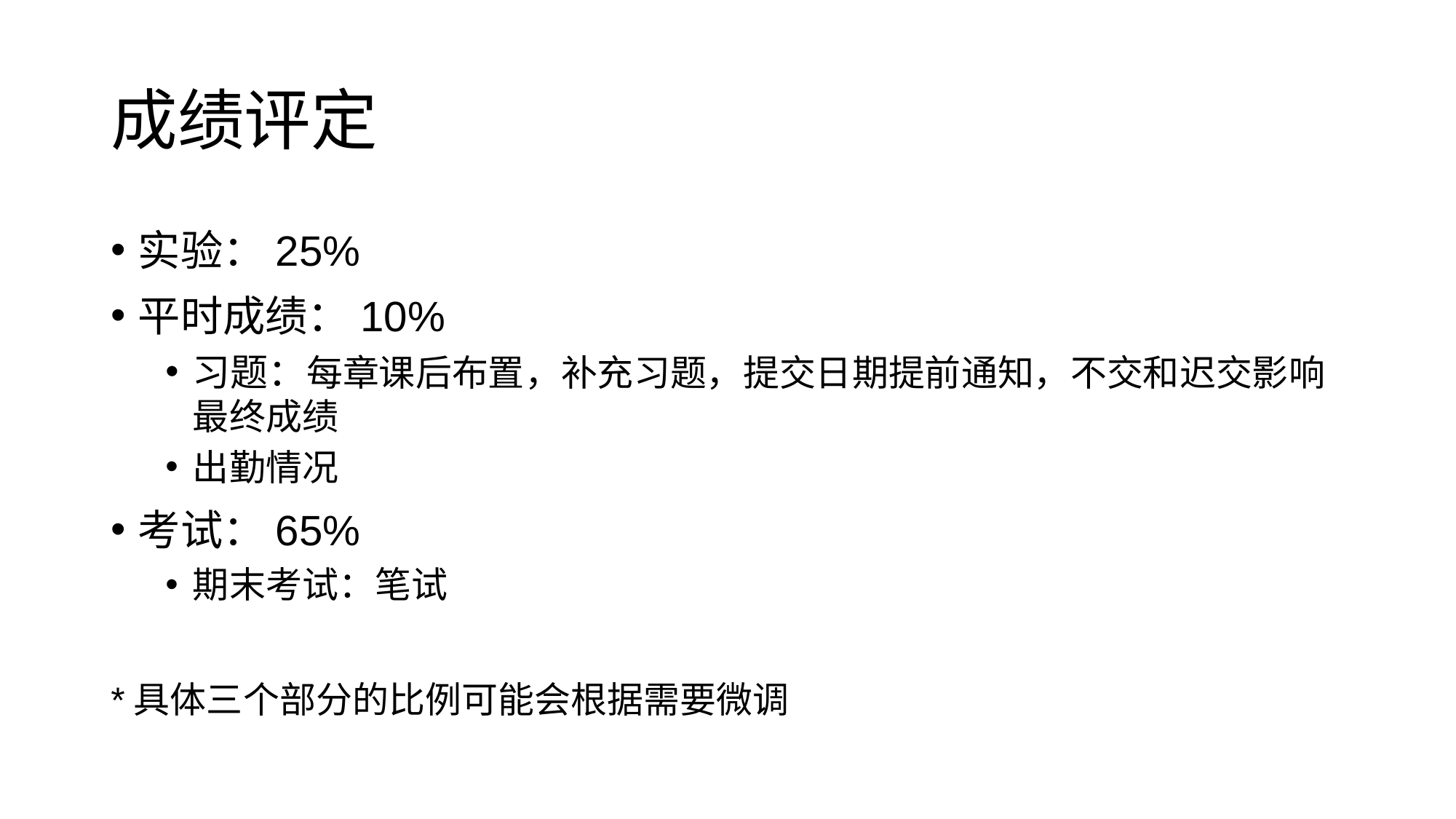

# 成绩评定
实验：25%
平时成绩：10%
习题：每章课后布置，补充习题，提交日期提前通知，不交和迟交影响最终成绩
出勤情况
考试：65%
期末考试：笔试

*具体三个部分的比例可能会根据需要微调